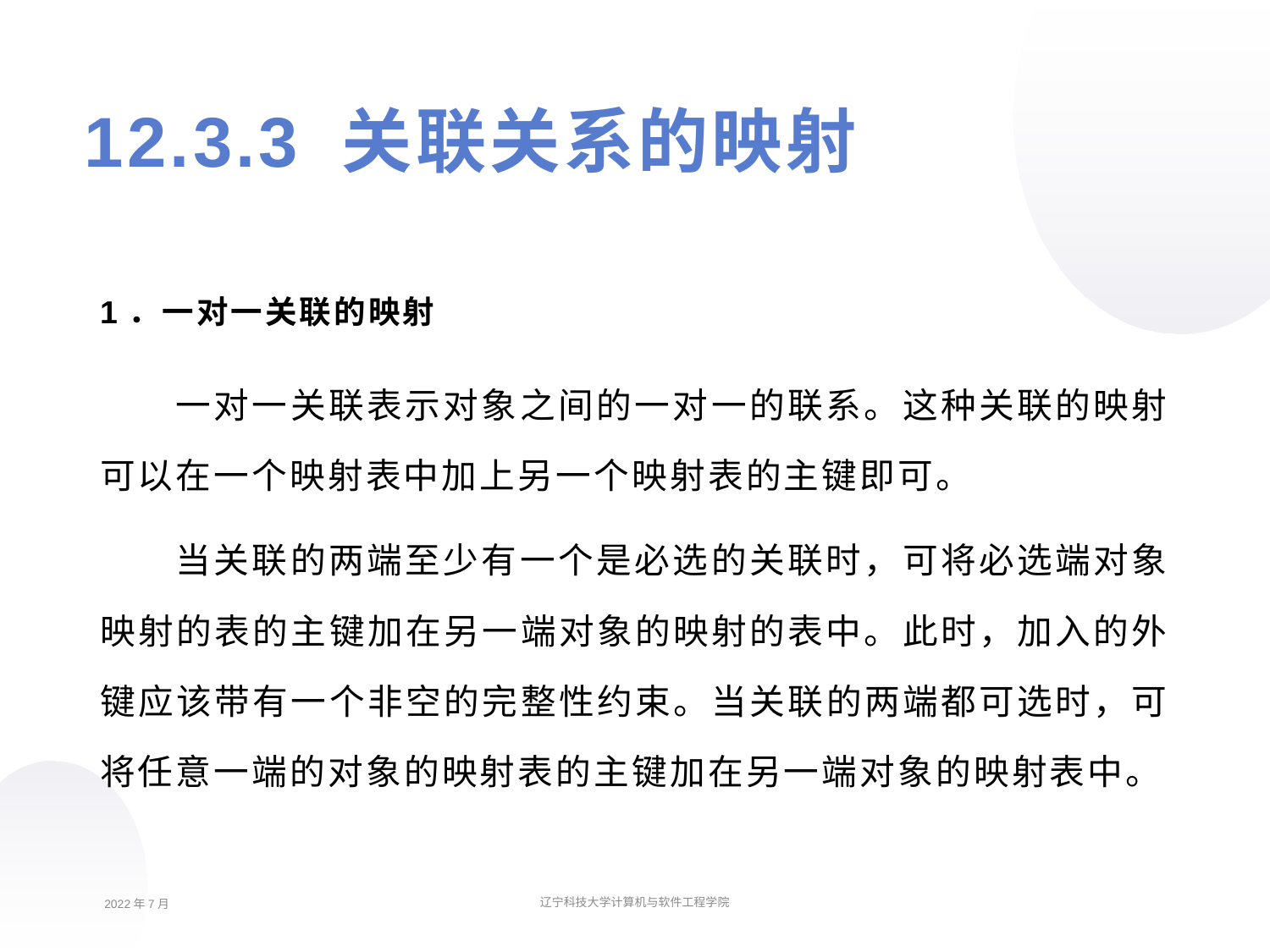

12.3.3 关联关系的映射
1．一对一关联的映射
一对一关联表示对象之间的一对一的联系。这种关联的映射可以在一个映射表中加上另一个映射表的主键即可。
当关联的两端至少有一个是必选的关联时，可将必选端对象映射的表的主键加在另一端对象的映射的表中。此时，加入的外键应该带有一个非空的完整性约束。当关联的两端都可选时，可将任意一端的对象的映射表的主键加在另一端对象的映射表中。

2022年7月
辽宁科技大学计算机与软件工程学院
53